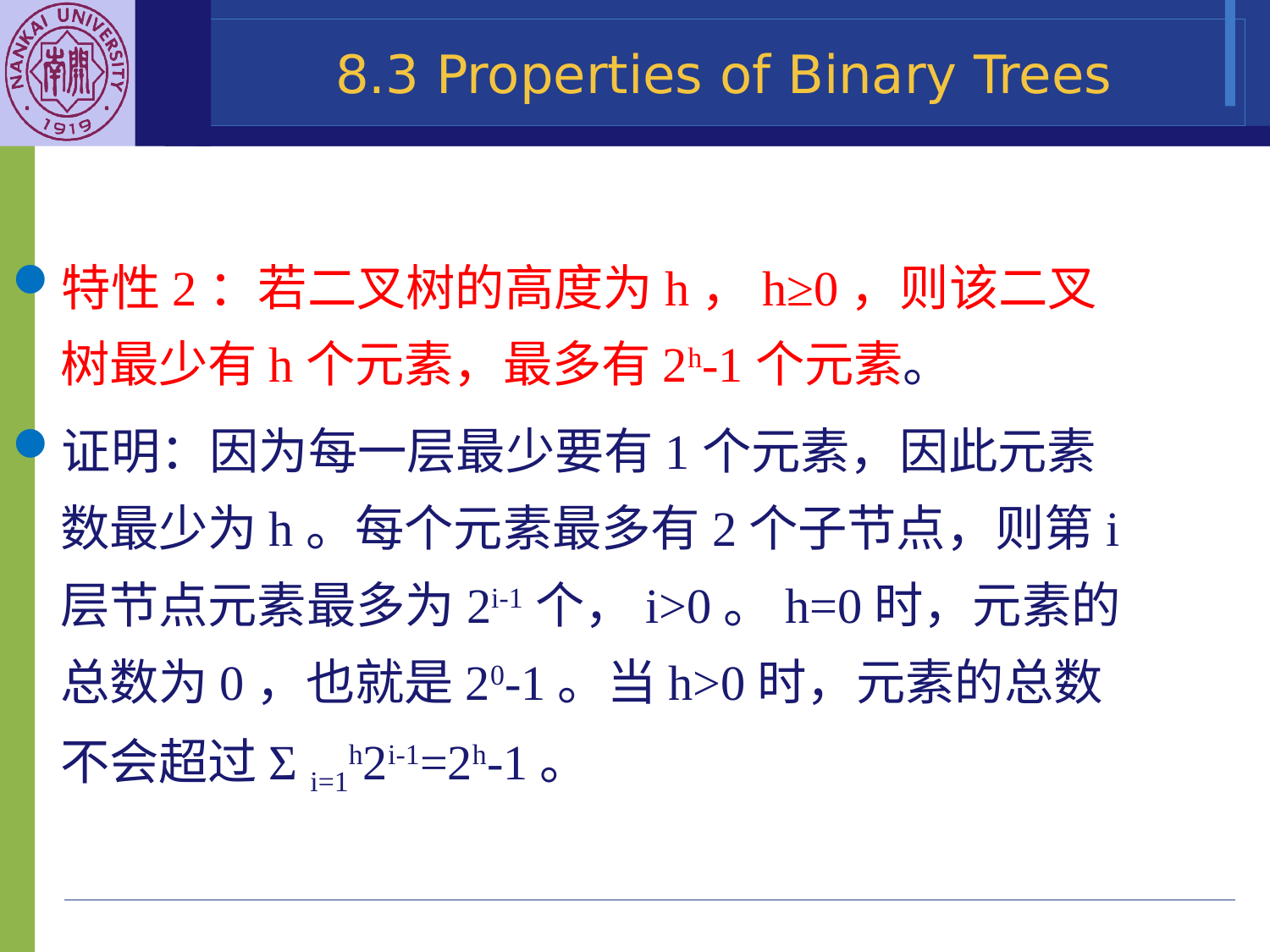

8.3 Properties of Binary Trees
特性2：若二叉树的高度为h，h≥0，则该二叉树最少有h个元素，最多有2h-1个元素。
证明：因为每一层最少要有1个元素，因此元素数最少为h。每个元素最多有2个子节点，则第i层节点元素最多为2i-1个，i>0。h=0时，元素的总数为0，也就是20-1。当h>0时，元素的总数不会超过Σ i=1h2i-1=2h-1。
17